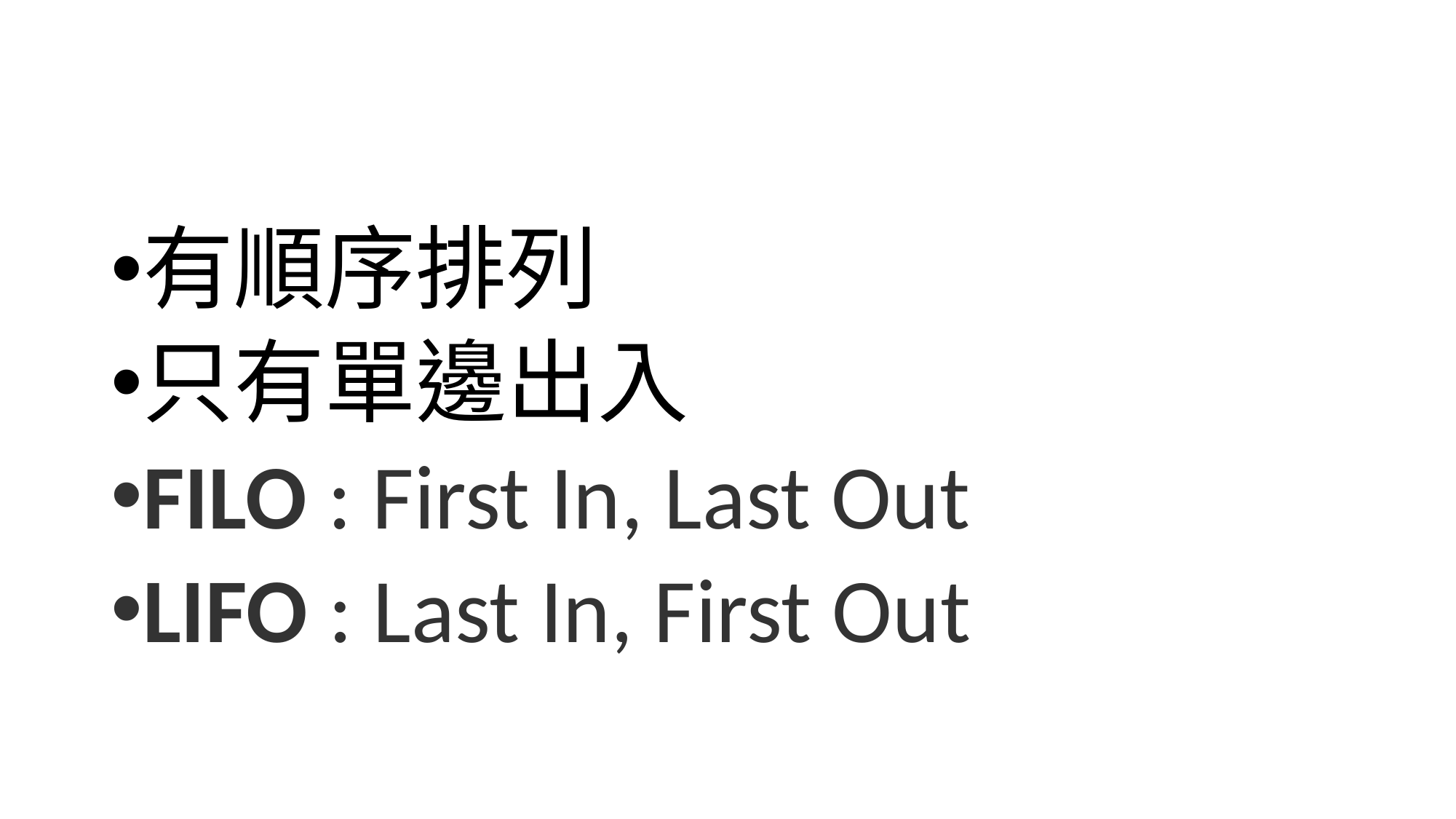

有順序排列
只有單邊出入
FILO : First In, Last Out
LIFO : Last In, First Out